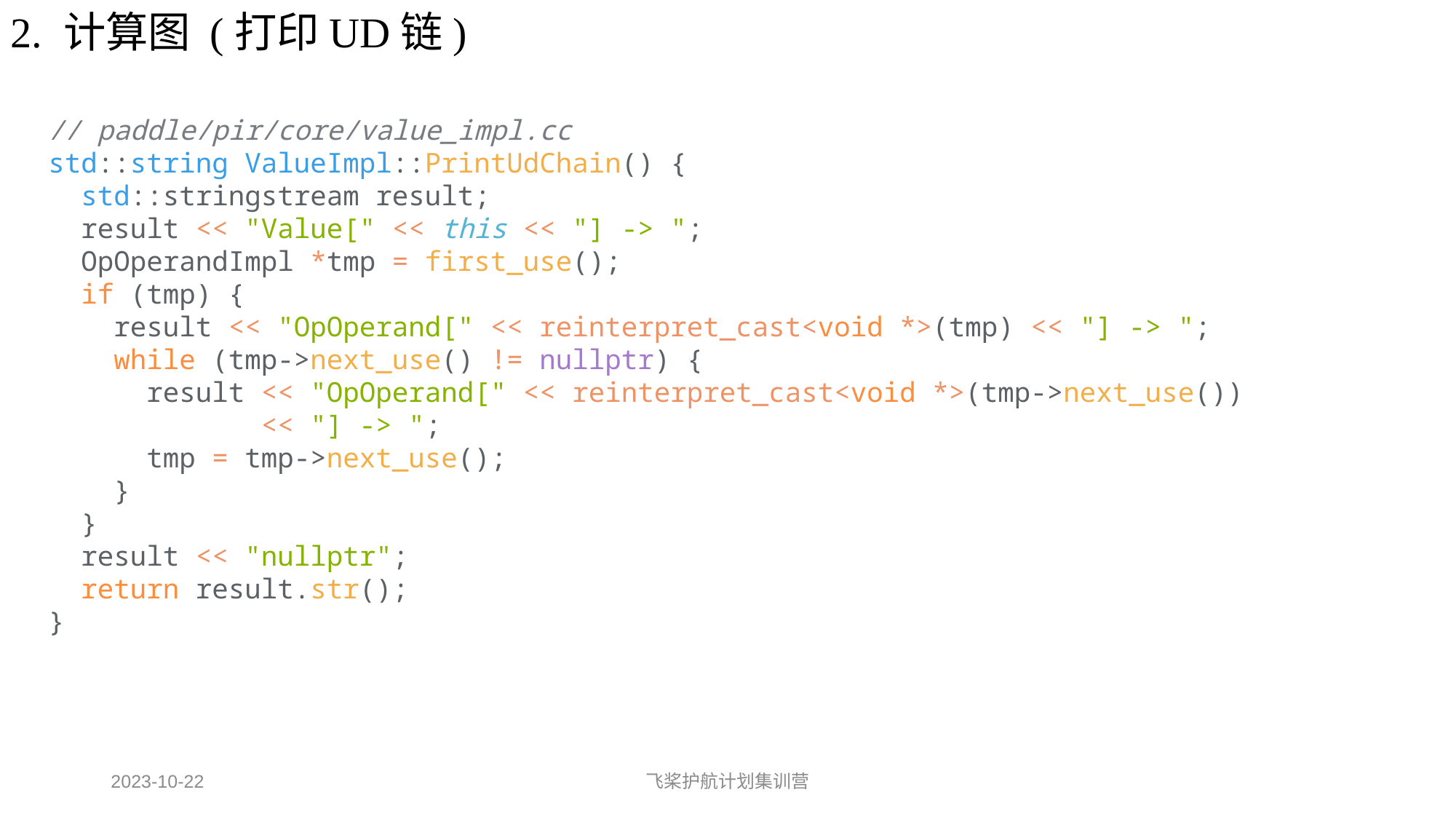

2. 计算图 (打印UD链)
// paddle/pir/core/value_impl.cc
std::string ValueImpl::PrintUdChain() {
  std::stringstream result;
  result << "Value[" << this << "] -> ";
  OpOperandImpl *tmp = first_use();
  if (tmp) {
    result << "OpOperand[" << reinterpret_cast<void *>(tmp) << "] -> ";
    while (tmp->next_use() != nullptr) {
      result << "OpOperand[" << reinterpret_cast<void *>(tmp->next_use())
             << "] -> ";
      tmp = tmp->next_use();
    }
  }
  result << "nullptr";
  return result.str();
}
2023-10-22
飞桨护航计划集训营